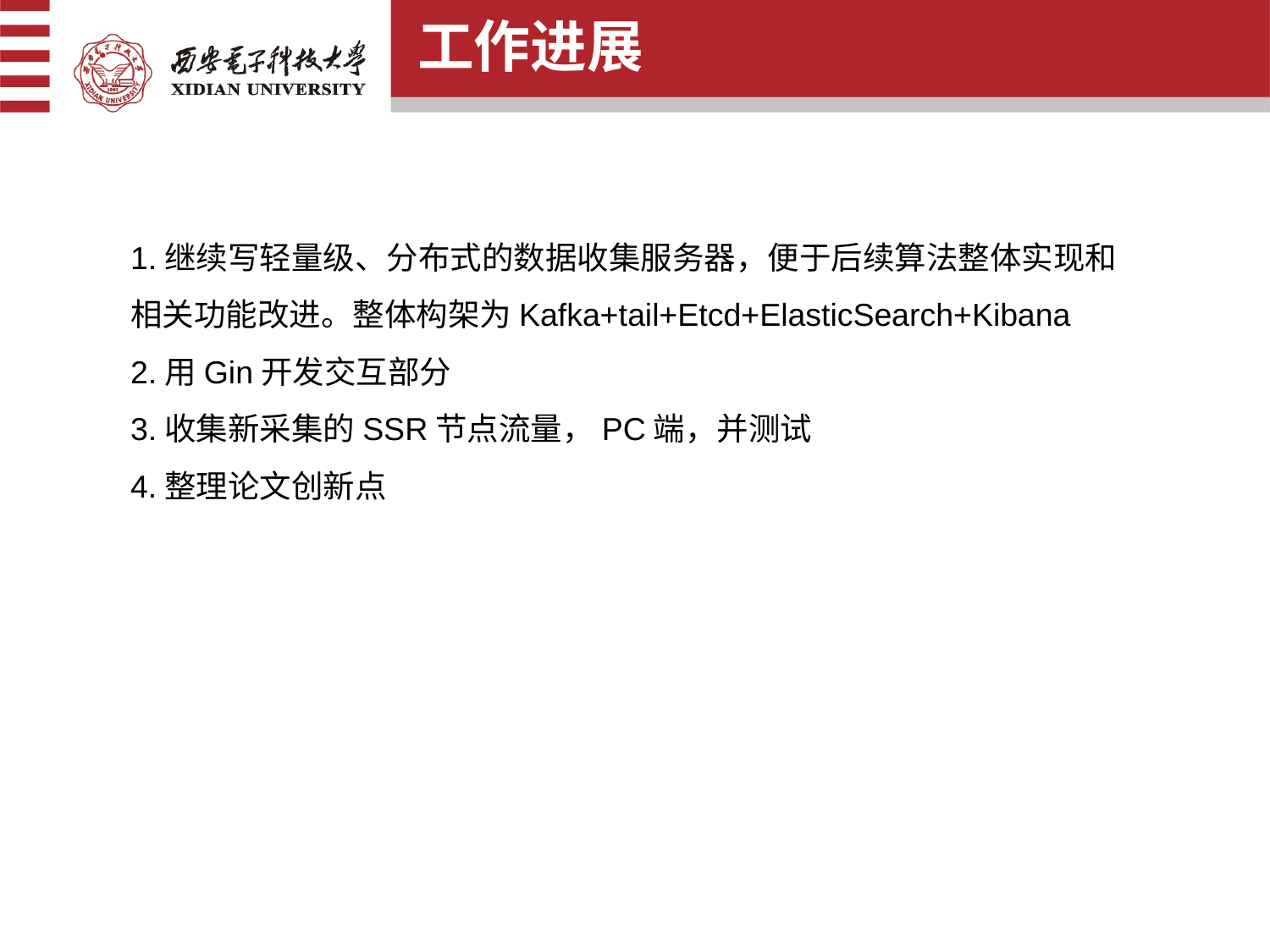

工作进展
1.继续写轻量级、分布式的数据收集服务器，便于后续算法整体实现和相关功能改进。整体构架为Kafka+tail+Etcd+ElasticSearch+Kibana
2.用Gin开发交互部分
3.收集新采集的SSR节点流量，PC端，并测试
4.整理论文创新点